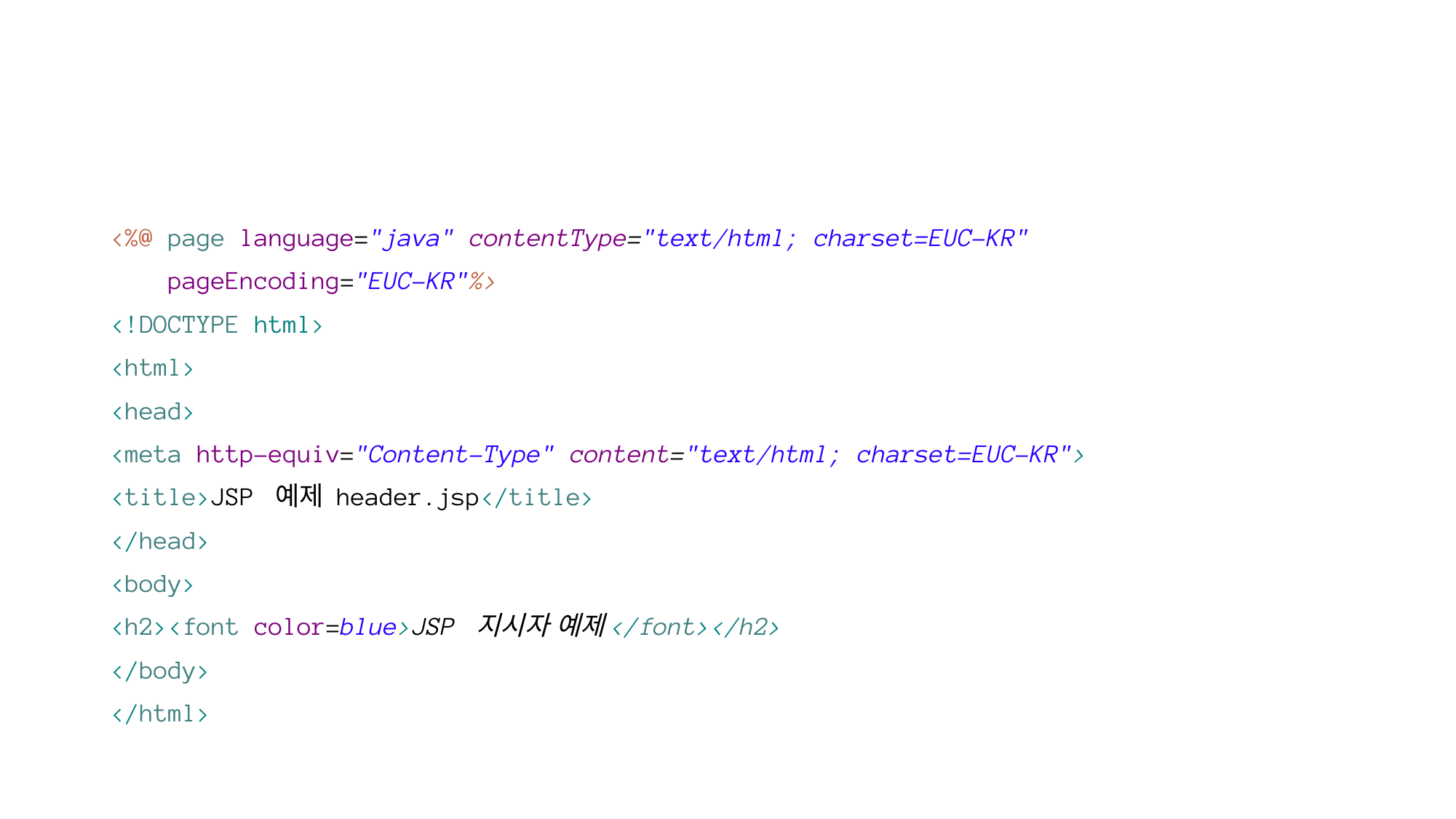

<%@ page language="java" contentType="text/html; charset=EUC-KR"
    pageEncoding="EUC-KR"%>
<!DOCTYPE html>
<html>
<head>
<meta http-equiv="Content-Type" content="text/html; charset=EUC-KR">
<title>JSP 예제 header.jsp</title>
</head>
<body>
<h2><font color=blue>JSP 지시자 예제</font></h2>
</body>
</html>